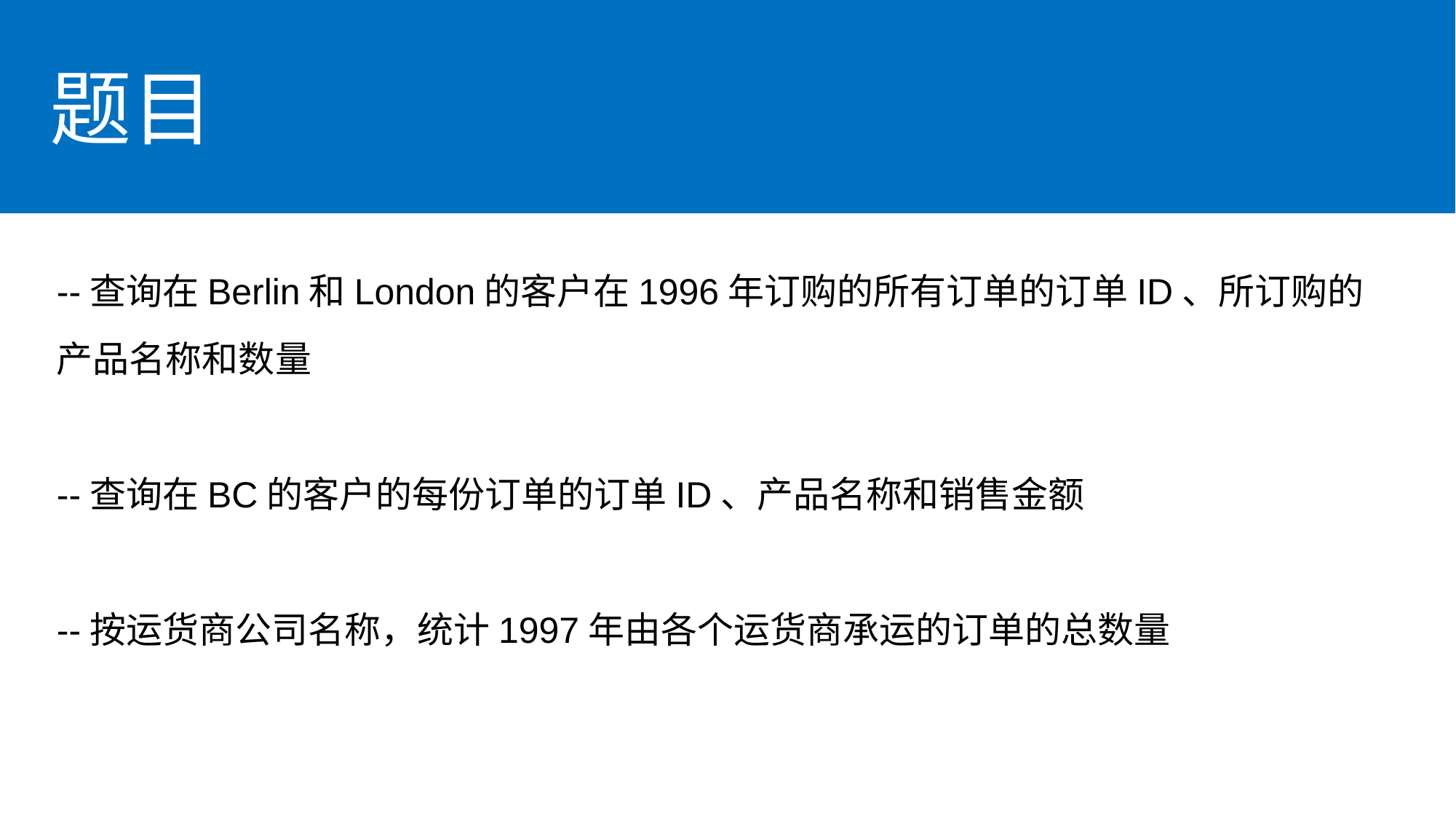

题目
--查询在Berlin和London的客户在1996年订购的所有订单的订单ID、所订购的产品名称和数量

--查询在BC的客户的每份订单的订单ID、产品名称和销售金额

--按运货商公司名称，统计1997年由各个运货商承运的订单的总数量